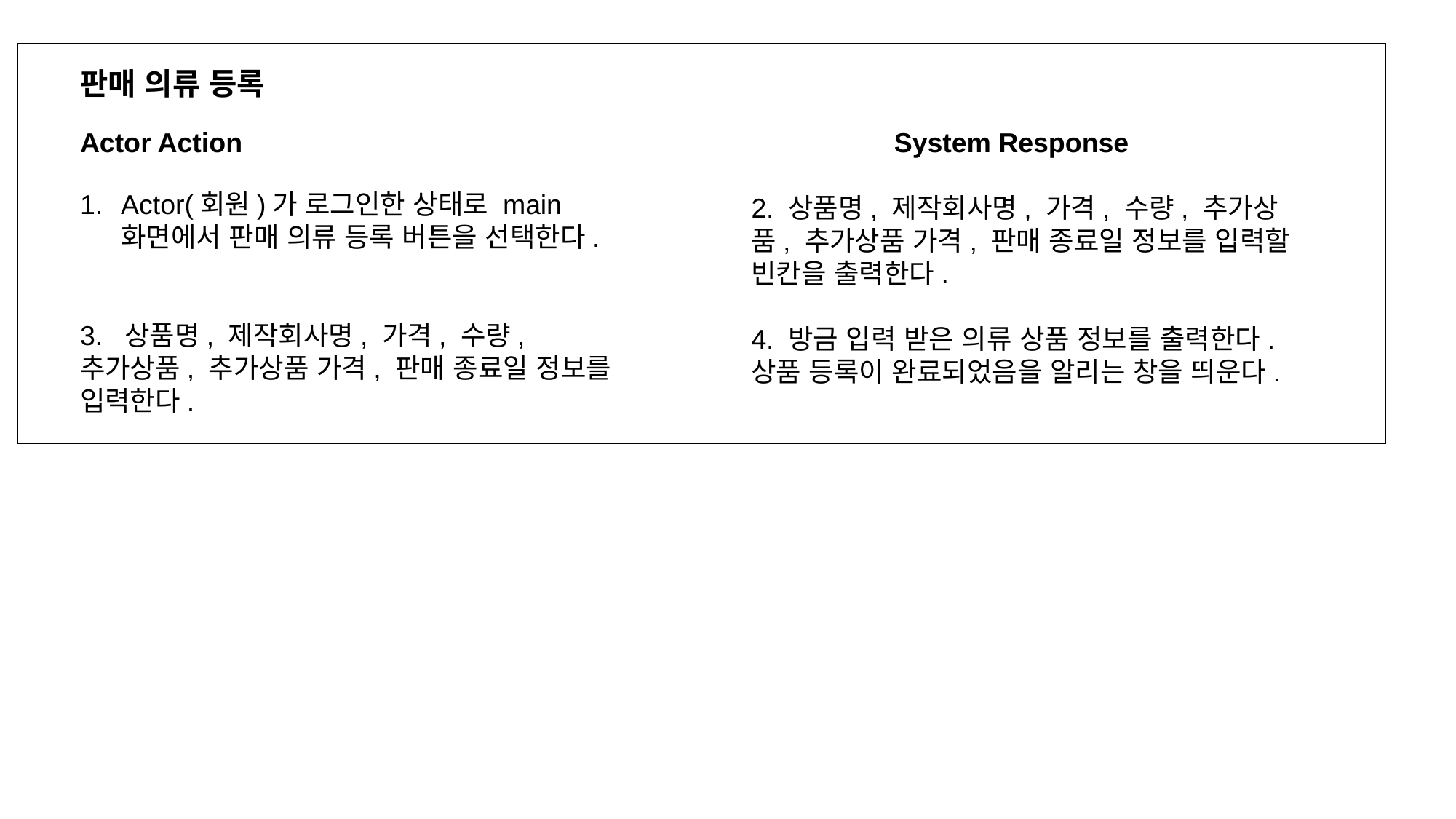

판매 의류 등록
Actor Action
System Response
Actor(회원)가 로그인한 상태로 main화면에서 판매 의류 등록 버튼을 선택한다.

3.  상품명, 제작회사명, 가격, 수량, 추가상품, 추가상품 가격, 판매 종료일 정보를 입력한다.
2. 상품명, 제작회사명, 가격, 수량, 추가상품, 추가상품 가격, 판매 종료일 정보를 입력할 빈칸을 출력한다.

4. 방금 입력 받은 의류 상품 정보를 출력한다.  상품 등록이 완료되었음을 알리는 창을 띄운다.